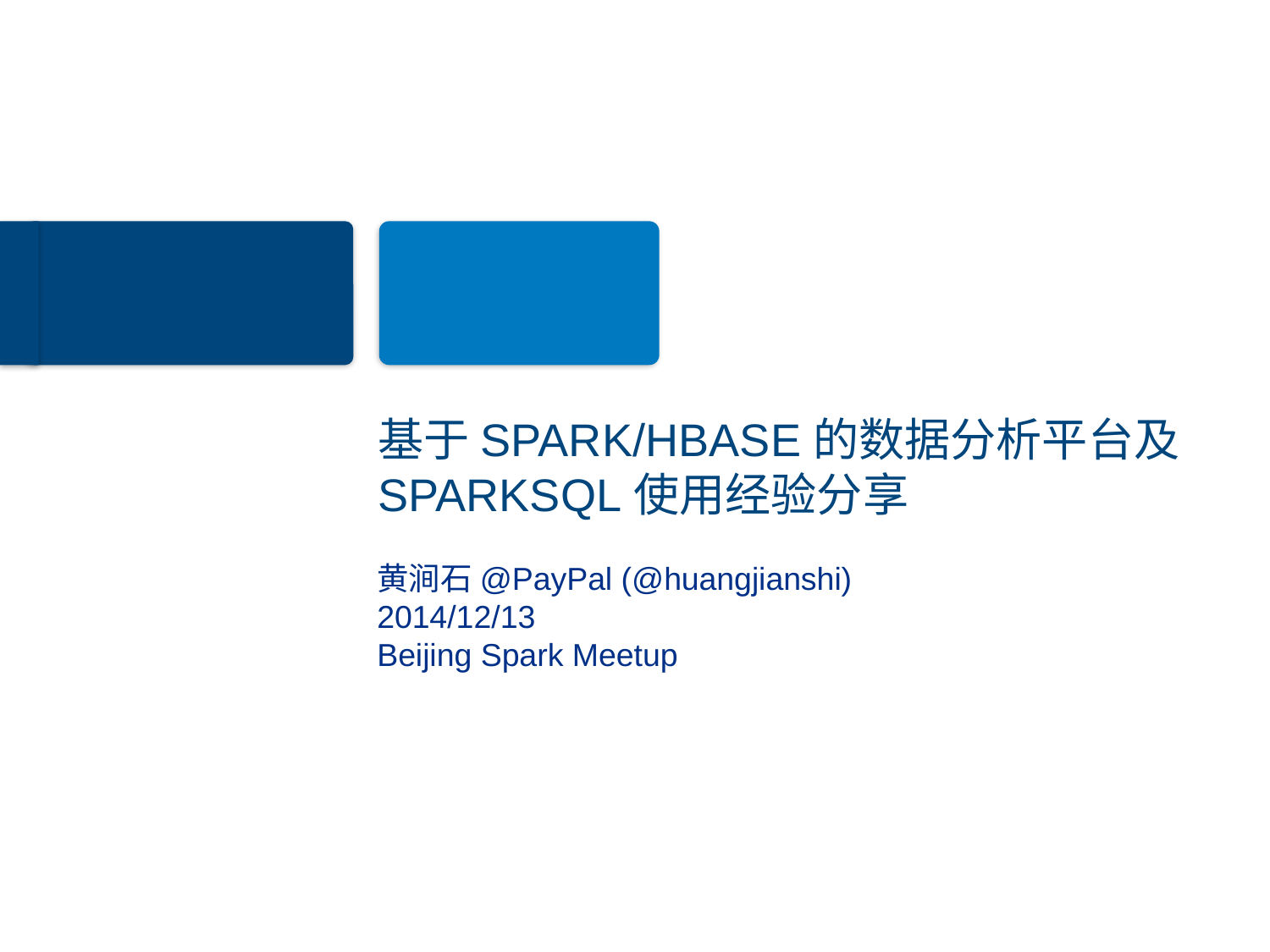

# 基于Spark/hbase的数据分析平台及 SparkSQl使用经验分享
黄涧石@PayPal (@huangjianshi)
2014/12/13
Beijing Spark Meetup